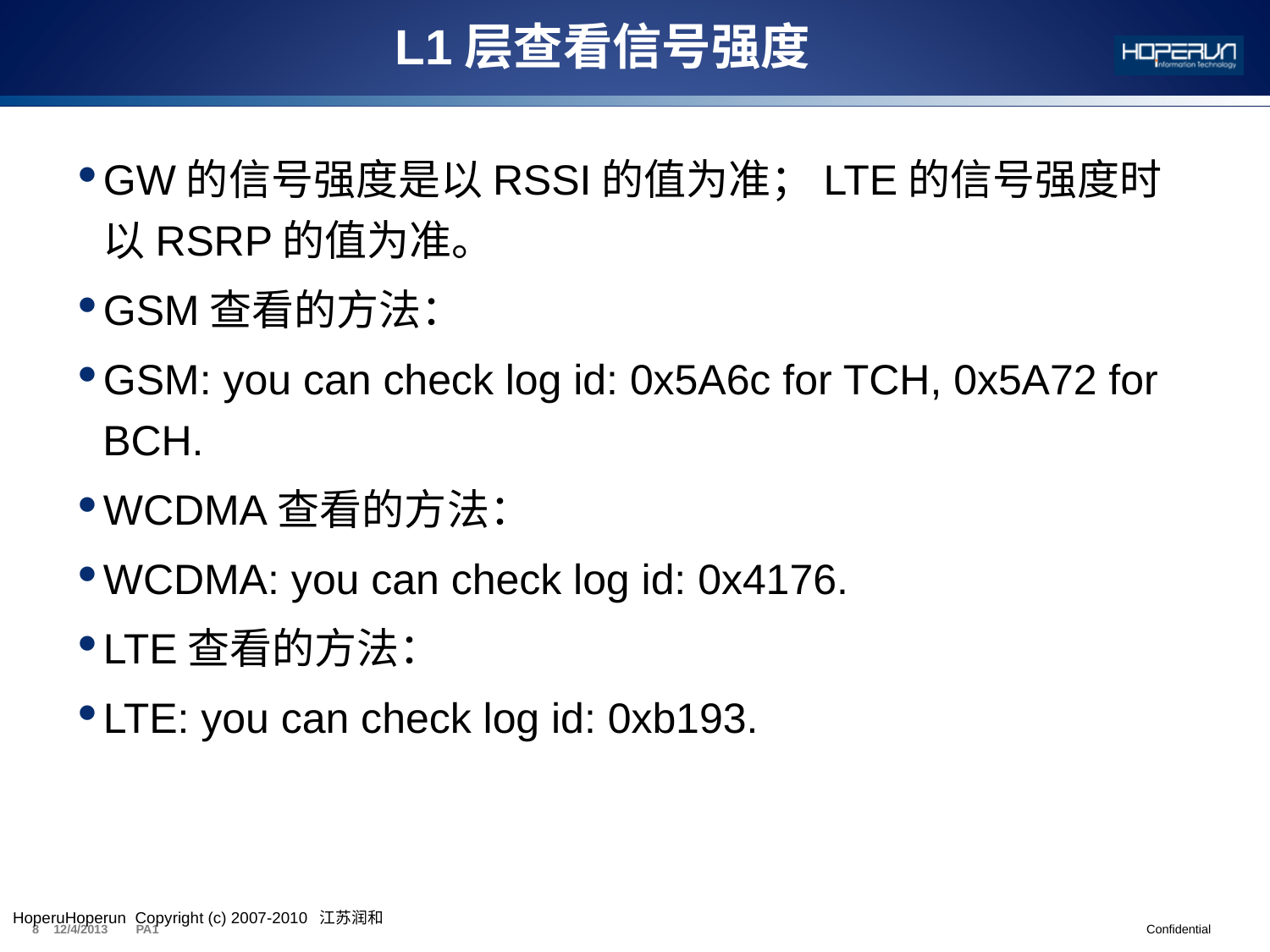

# L1层查看信号强度
GW的信号强度是以RSSI的值为准；LTE的信号强度时以RSRP的值为准。
GSM查看的方法：
GSM: you can check log id: 0x5A6c for TCH, 0x5A72 for BCH.
WCDMA查看的方法：
WCDMA: you can check log id: 0x4176.
LTE查看的方法：
LTE: you can check log id: 0xb193.
HoperuHoperun  Copyright (c) 2007-2010  江苏润和